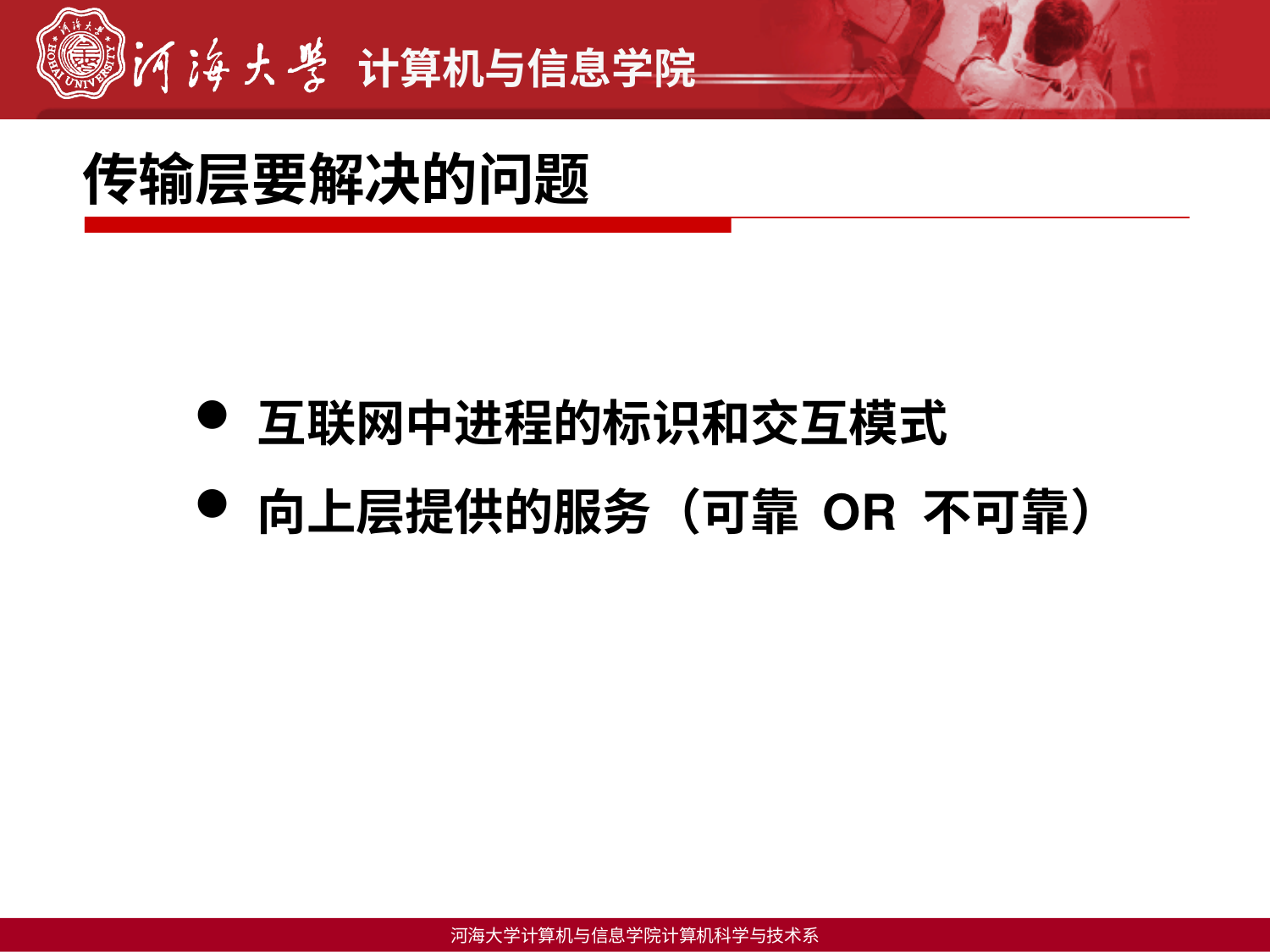

# 传输层要解决的问题
互联网中进程的标识和交互模式
向上层提供的服务（可靠 OR 不可靠）